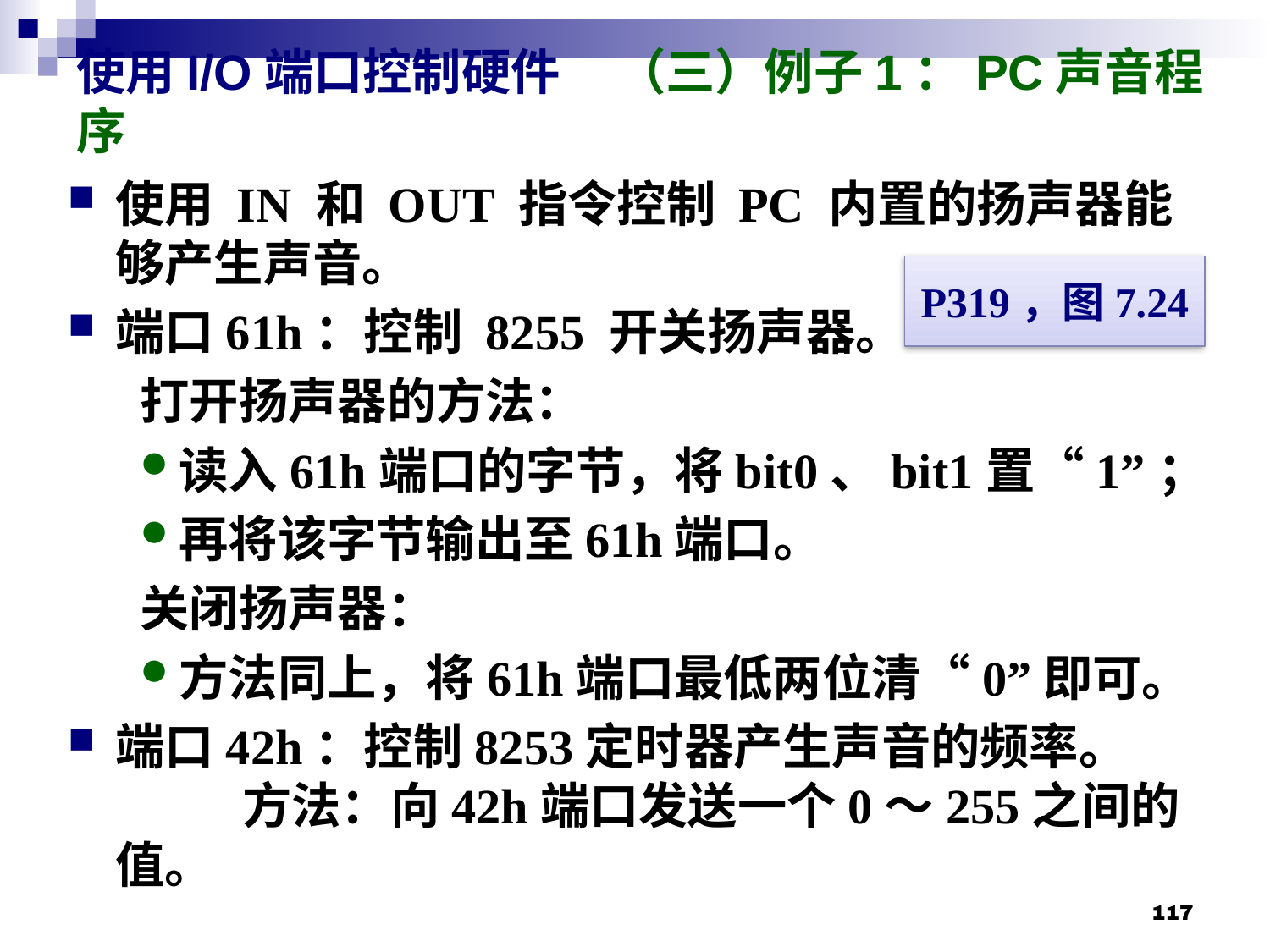

# 使用I/O端口控制硬件     （三）例子1：PC声音程序
使用 IN 和 OUT 指令控制 PC 内置的扬声器能够产生声音。
端口61h：控制 8255 开关扬声器。
打开扬声器的方法：
读入61h端口的字节，将bit0、bit1置“1”；
再将该字节输出至61h端口。
关闭扬声器：
方法同上，将61h端口最低两位清“0”即可。
端口42h：控制8253定时器产生声音的频率。
	方法：向42h端口发送一个0～255之间的值。
P319，图7.24
117